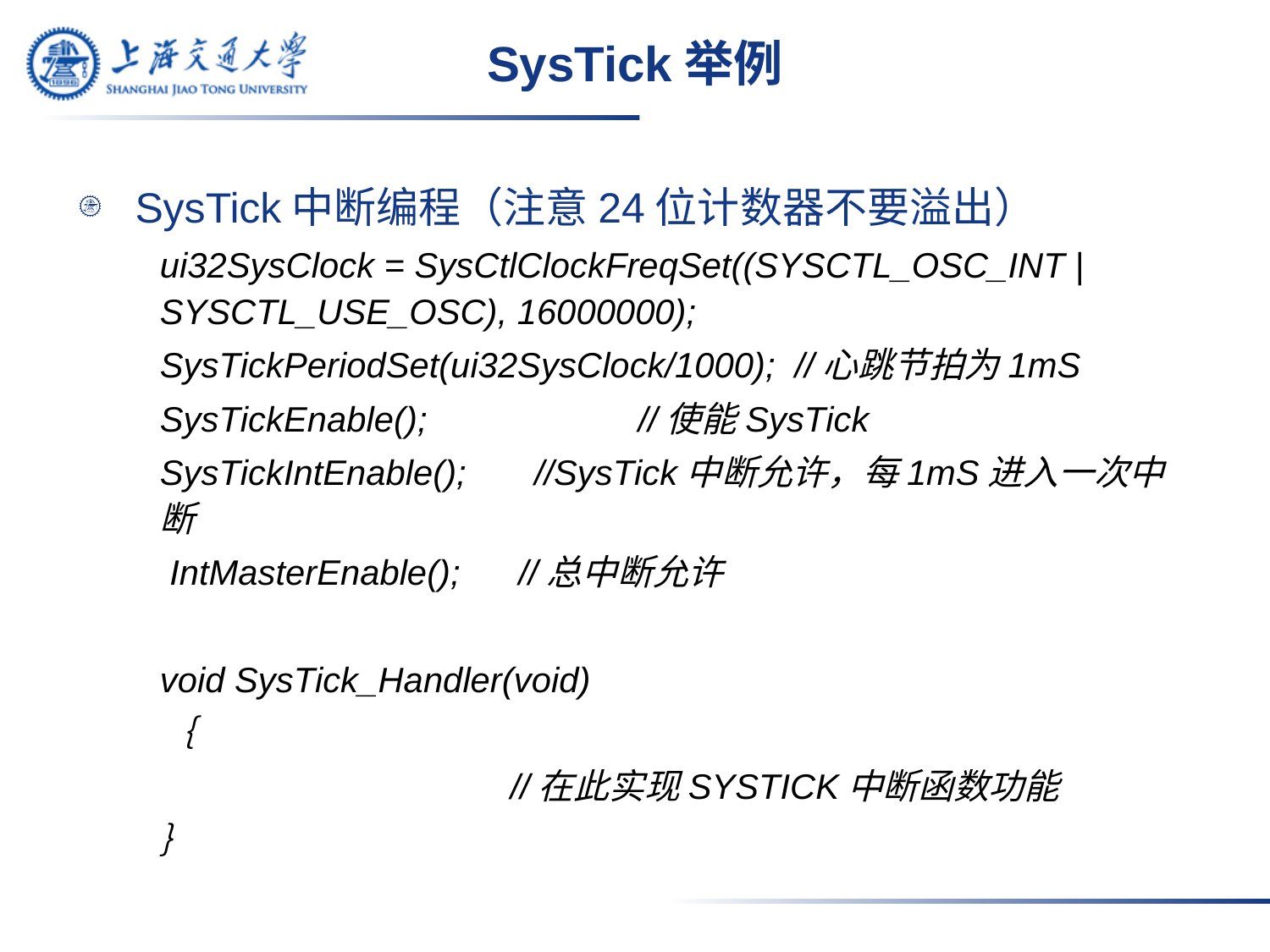

# SysTick举例
SysTick中断编程（注意24位计数器不要溢出）
ui32SysClock = SysCtlClockFreqSet((SYSCTL_OSC_INT |SYSCTL_USE_OSC), 16000000);
SysTickPeriodSet(ui32SysClock/1000);	//心跳节拍为1mS
SysTickEnable();	          //使能SysTick
SysTickIntEnable();       //SysTick中断允许，每1mS进入一次中断
 IntMasterEnable();      //总中断允许

void SysTick_Handler(void)
｛
                                    //在此实现SYSTICK中断函数功能
｝